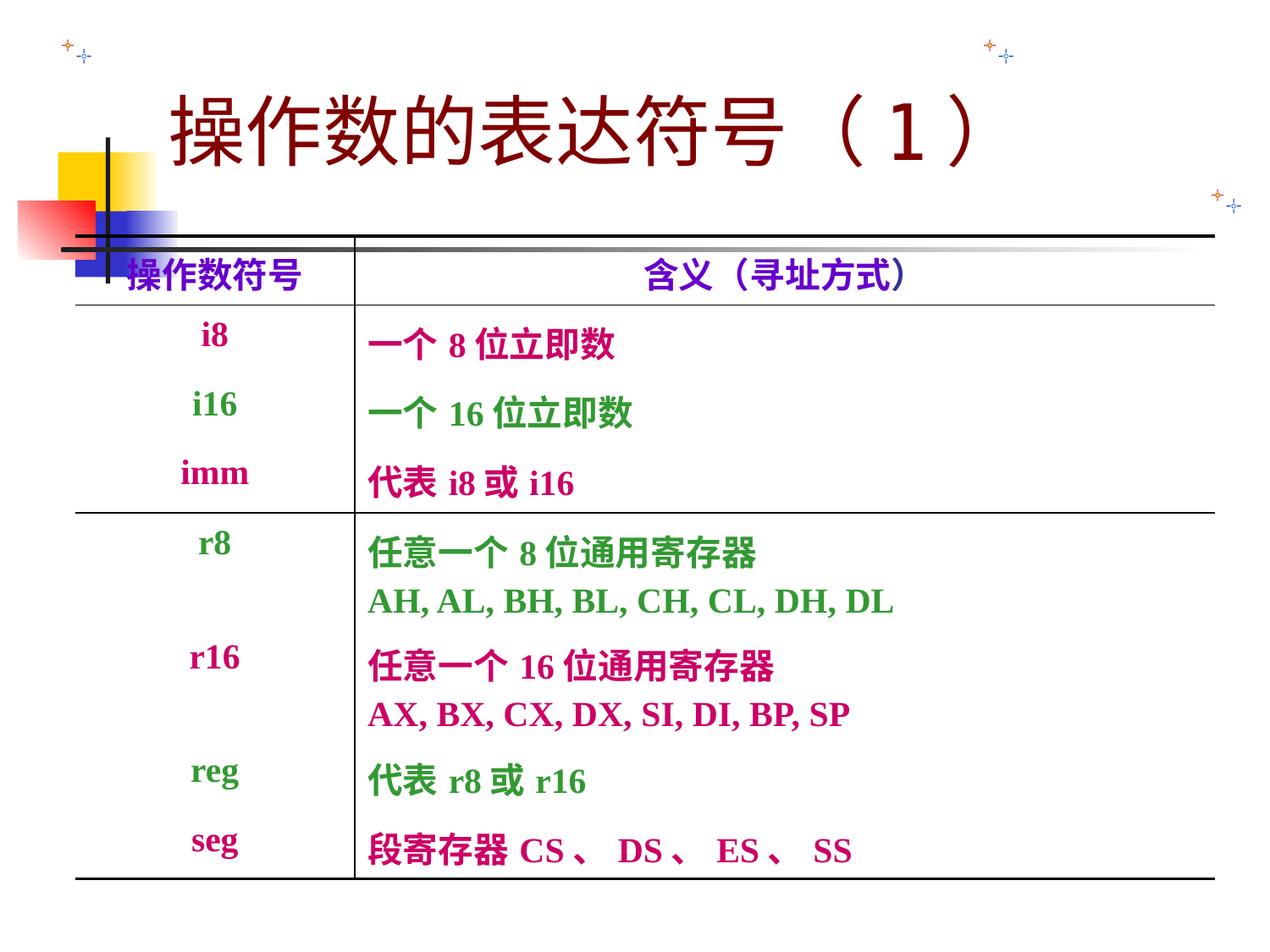

# 操作数的表达符号（1）
| 操作数符号 | 含义（寻址方式） |
| --- | --- |
| i8 | 一个8位立即数 |
| i16 | 一个16位立即数 |
| imm | 代表i8或i16 |
| r8 | 任意一个8位通用寄存器 AH, AL, BH, BL, CH, CL, DH, DL |
| r16 | 任意一个16位通用寄存器 AX, BX, CX, DX, SI, DI, BP, SP |
| reg | 代表r8或r16 |
| seg | 段寄存器CS、DS、ES、SS |
|  |
| --- |